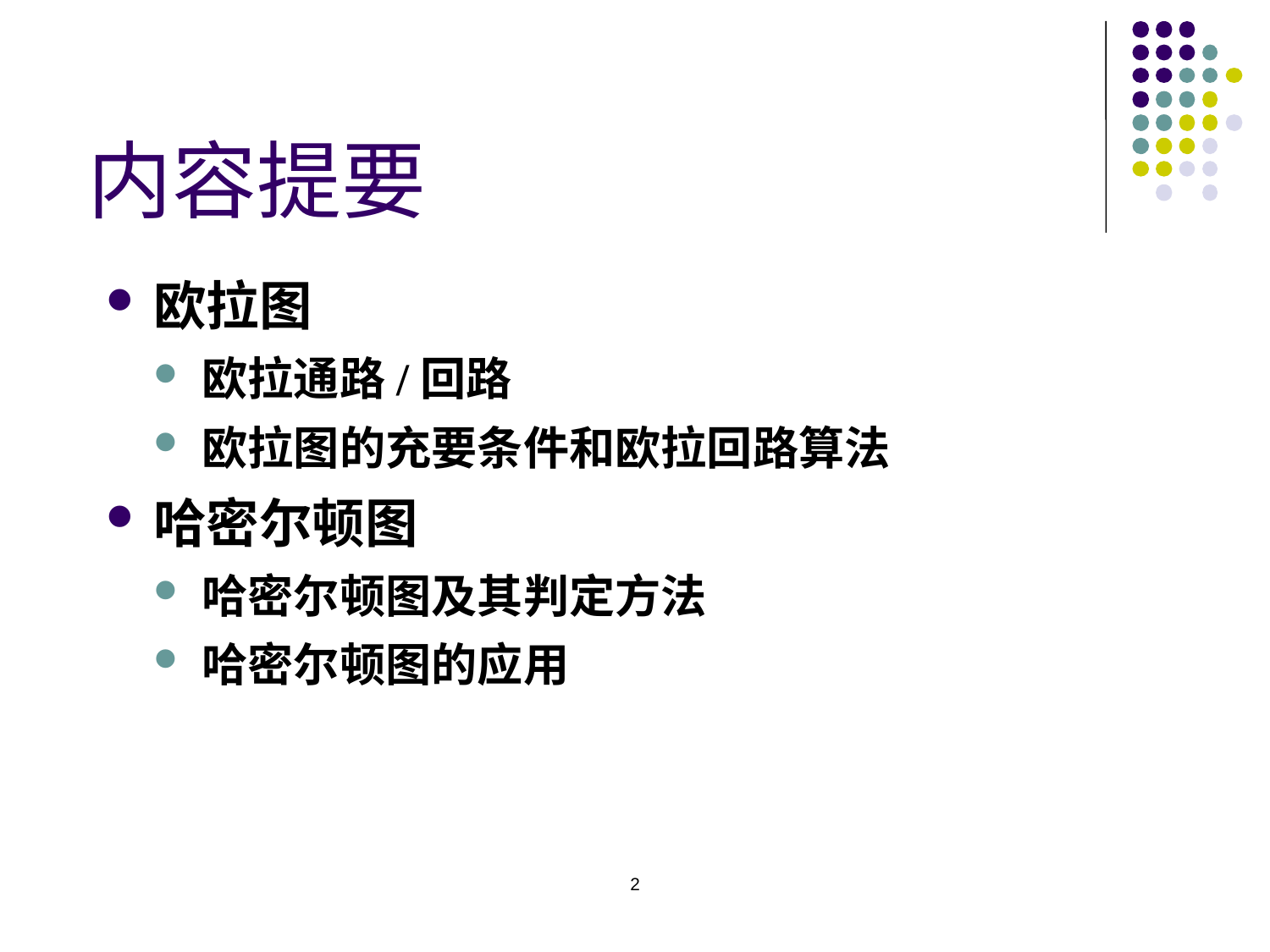

# 内容提要
欧拉图
欧拉通路/回路
欧拉图的充要条件和欧拉回路算法
哈密尔顿图
哈密尔顿图及其判定方法
哈密尔顿图的应用

2